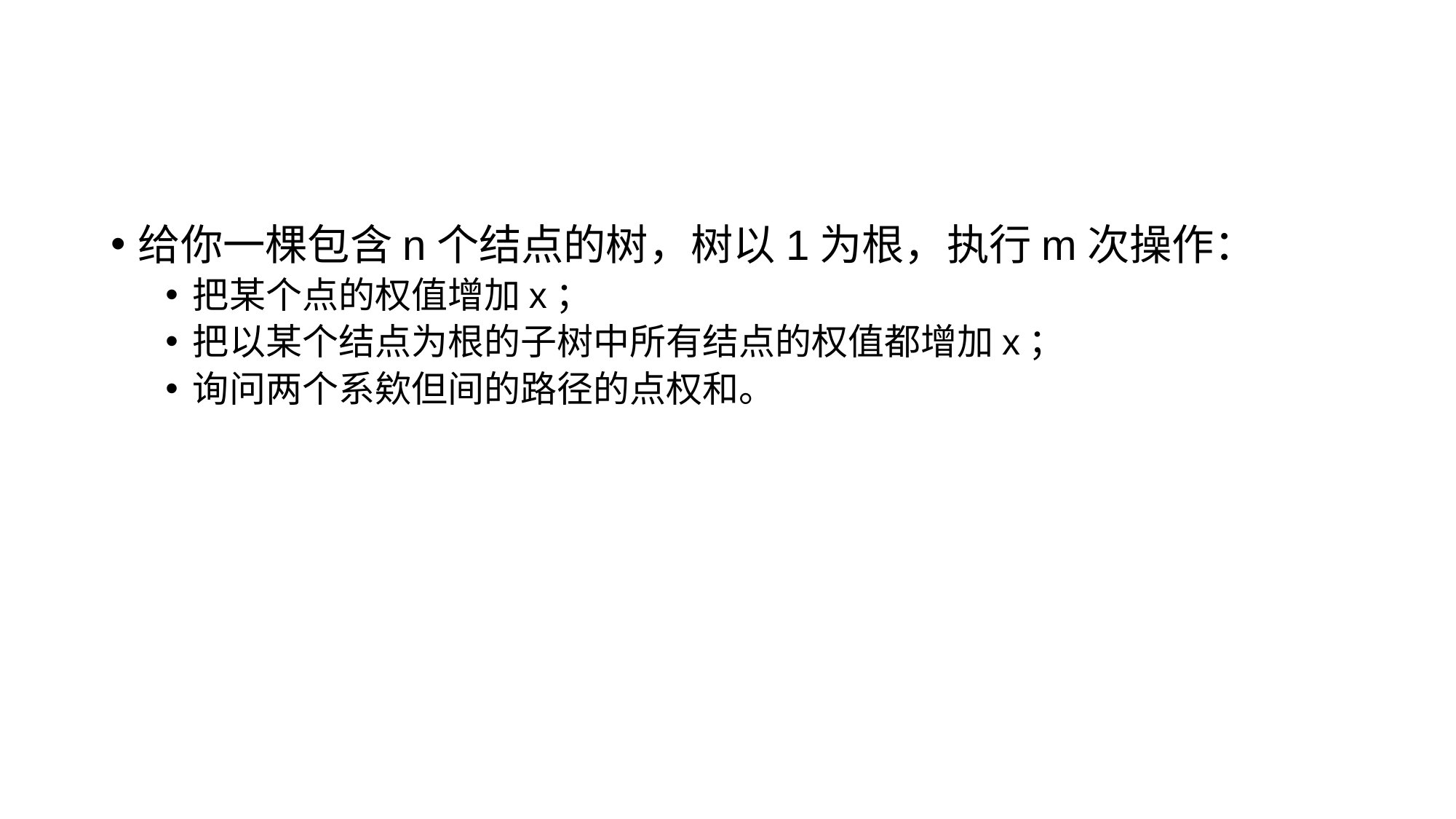

#
给你一棵包含n个结点的树，树以1为根，执行m次操作：
把某个点的权值增加x；
把以某个结点为根的子树中所有结点的权值都增加x；
询问两个系欸但间的路径的点权和。